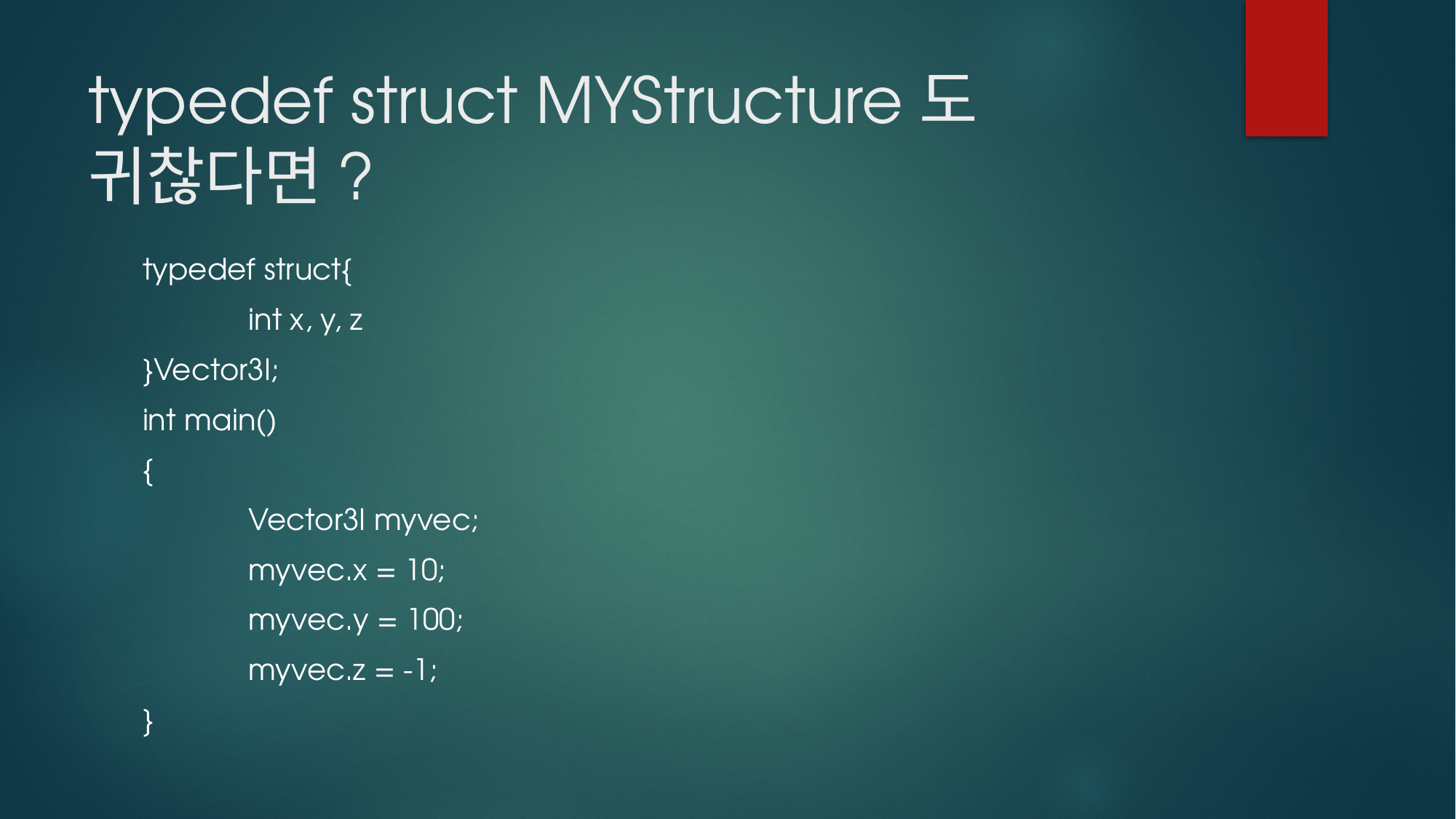

# typedef struct MYStructure도 귀찮다면?
typedef struct{
	int x, y, z
}Vector3I;
int main()
{
	Vector3I myvec;
	myvec.x = 10;
	myvec.y = 100;
	myvec.z = -1;
}